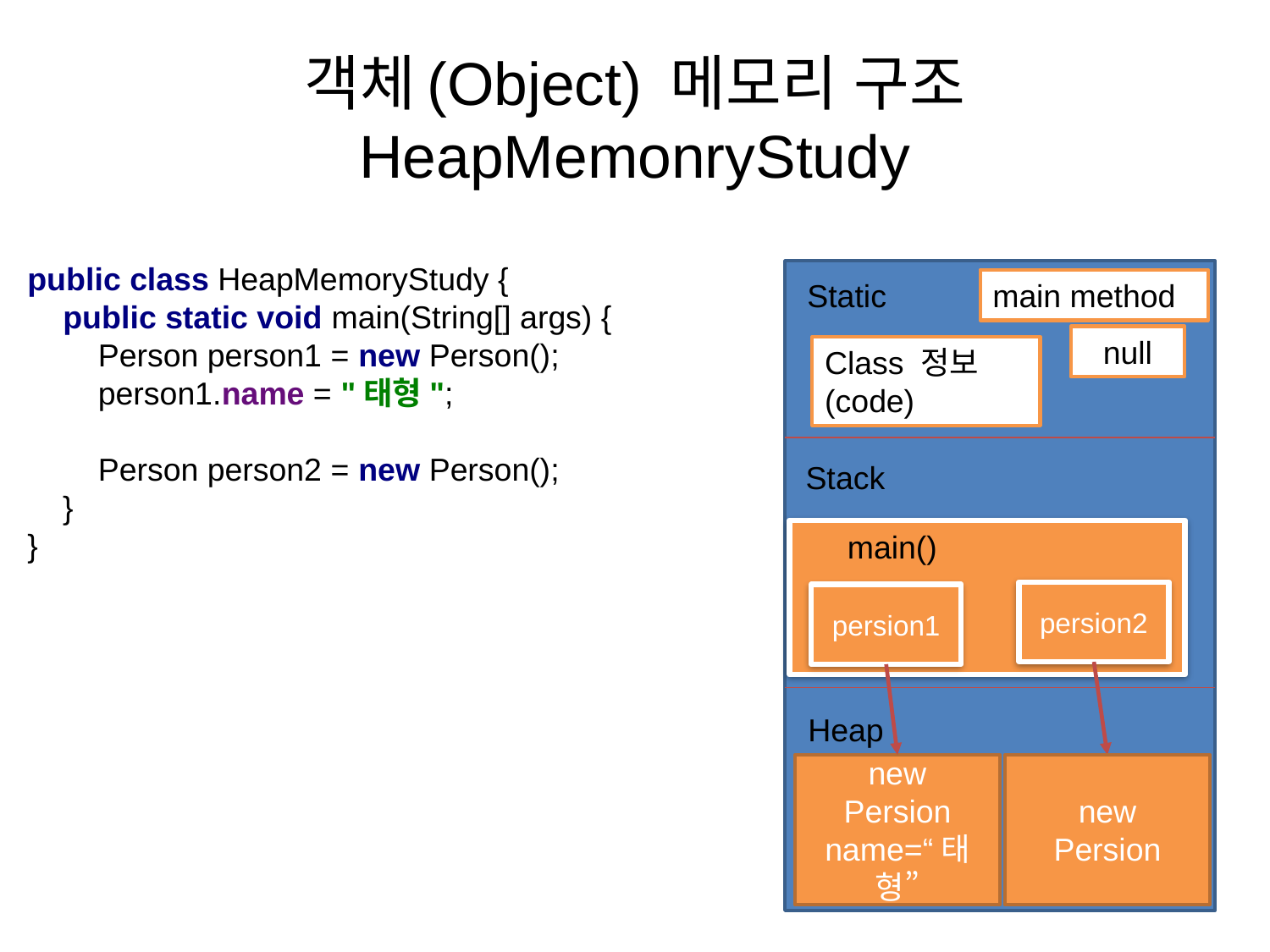

# 객체(Object) 메모리 구조 HeapMemonryStudy
public class HeapMemoryStudy {
    public static void main(String[] args) {
        Person person1 = new Person();
        person1.name = "태형";
        Person person2 = new Person();
    }
}

Static
main method
null
Class 정보(code)
Stack

main()
persion2
persion1
Heap
new
Persion
name=“태형”
new
Persion